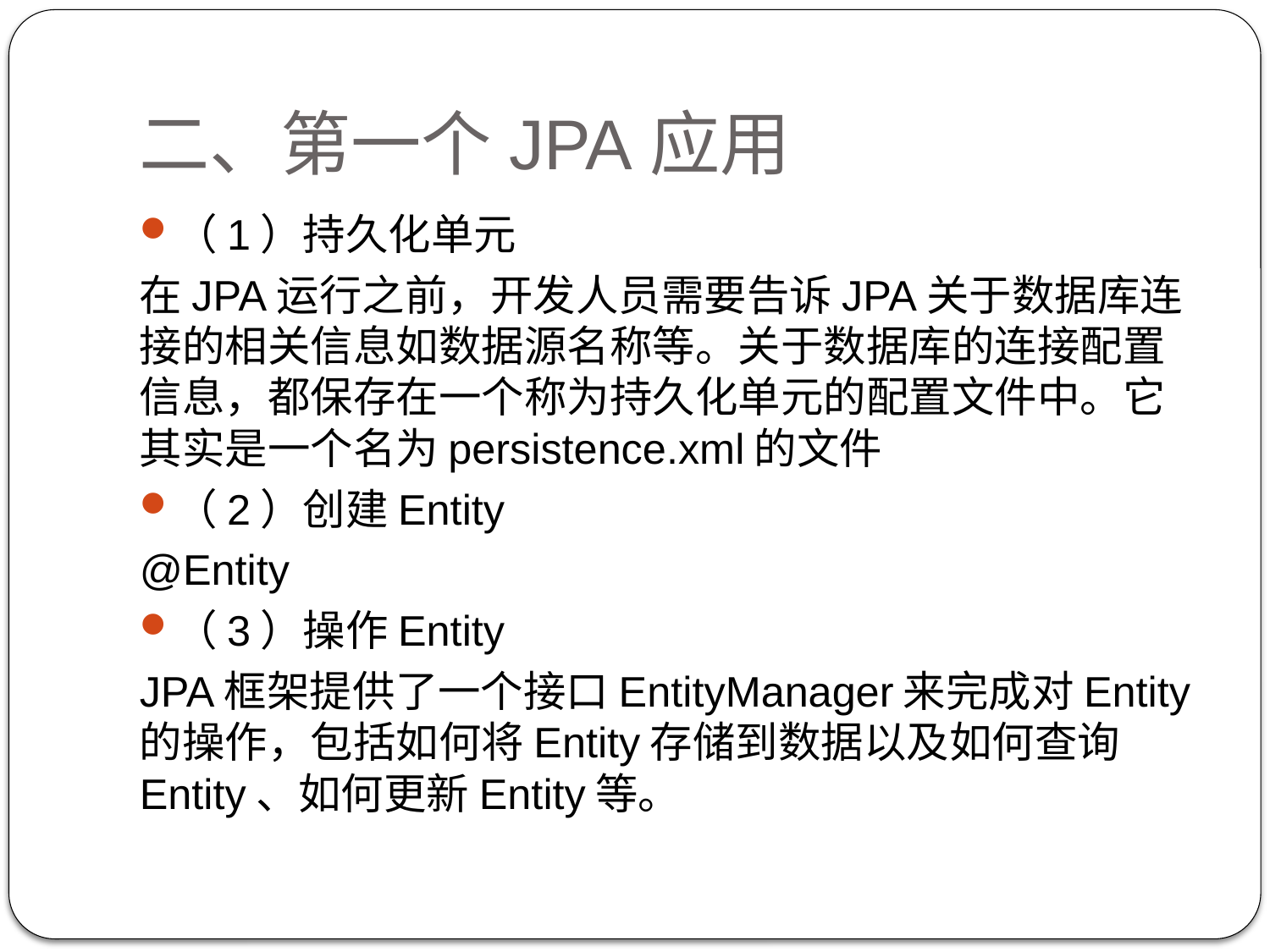

# 二、第一个JPA应用
（1）持久化单元
在JPA运行之前，开发人员需要告诉JPA关于数据库连接的相关信息如数据源名称等。关于数据库的连接配置信息，都保存在一个称为持久化单元的配置文件中。它其实是一个名为persistence.xml的文件
（2）创建Entity
@Entity
（3）操作Entity
JPA框架提供了一个接口EntityManager来完成对Entity的操作，包括如何将Entity存储到数据以及如何查询Entity、如何更新Entity等。